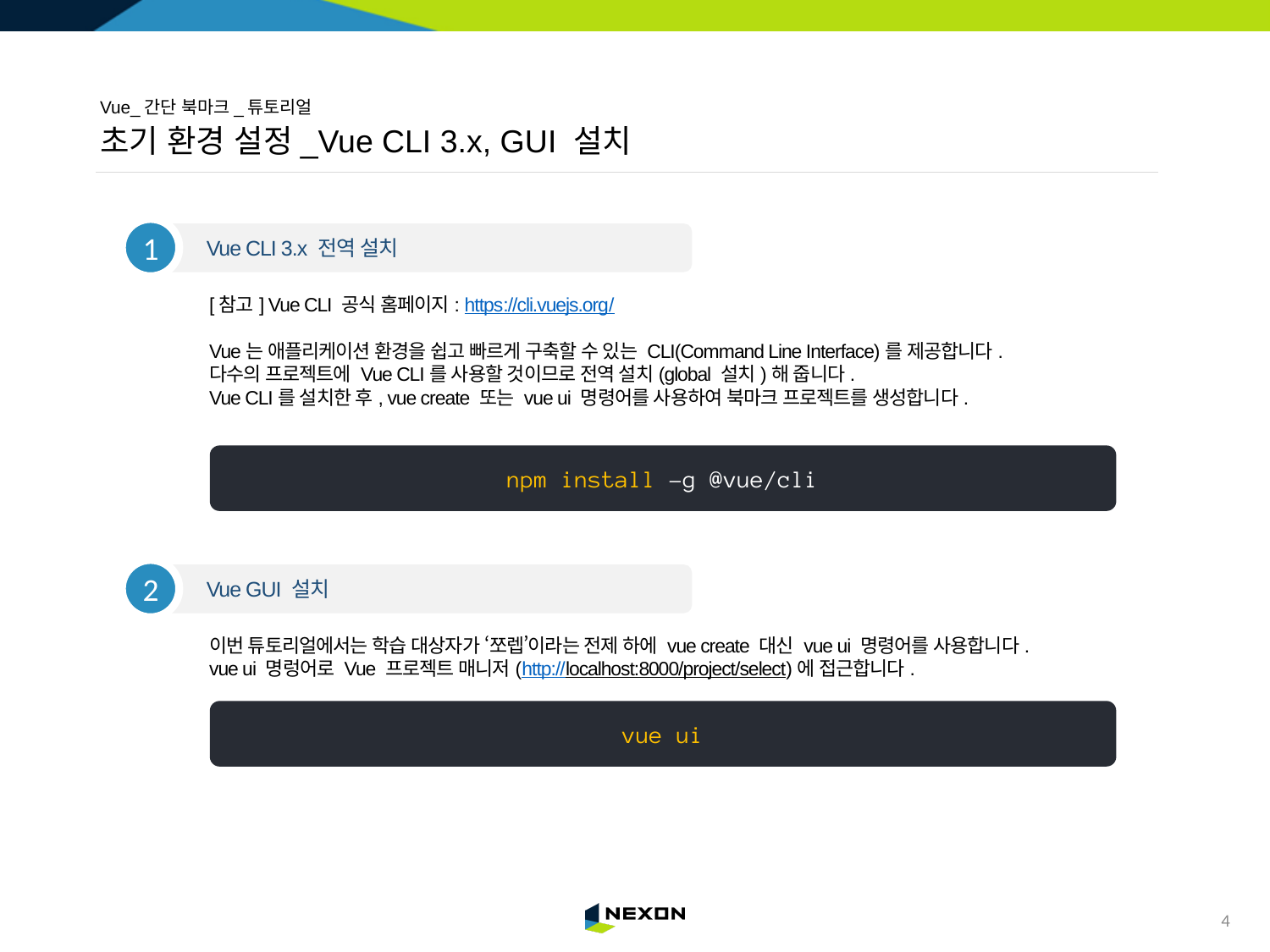

# Vue_간단 북마크_튜토리얼 초기 환경 설정_Vue CLI 3.x, GUI 설치
1
Vue CLI 3.x 전역 설치
[참고] Vue CLI 공식 홈페이지: https://cli.vuejs.org/

Vue는 애플리케이션 환경을 쉽고 빠르게 구축할 수 있는 CLI(Command Line Interface)를 제공합니다.
다수의 프로젝트에 Vue CLI를 사용할 것이므로 전역 설치(global 설치)해 줍니다.
Vue CLI를 설치한 후, vue create 또는 vue ui 명령어를 사용하여 북마크 프로젝트를 생성합니다.
npm install –g @vue/cli
2
Vue GUI 설치
이번 튜토리얼에서는 학습 대상자가 ‘쪼렙’이라는 전제 하에 vue create 대신 vue ui 명령어를 사용합니다.
vue ui 명렁어로 Vue 프로젝트 매니저(http://localhost:8000/project/select)에 접근합니다.
vue ui
4